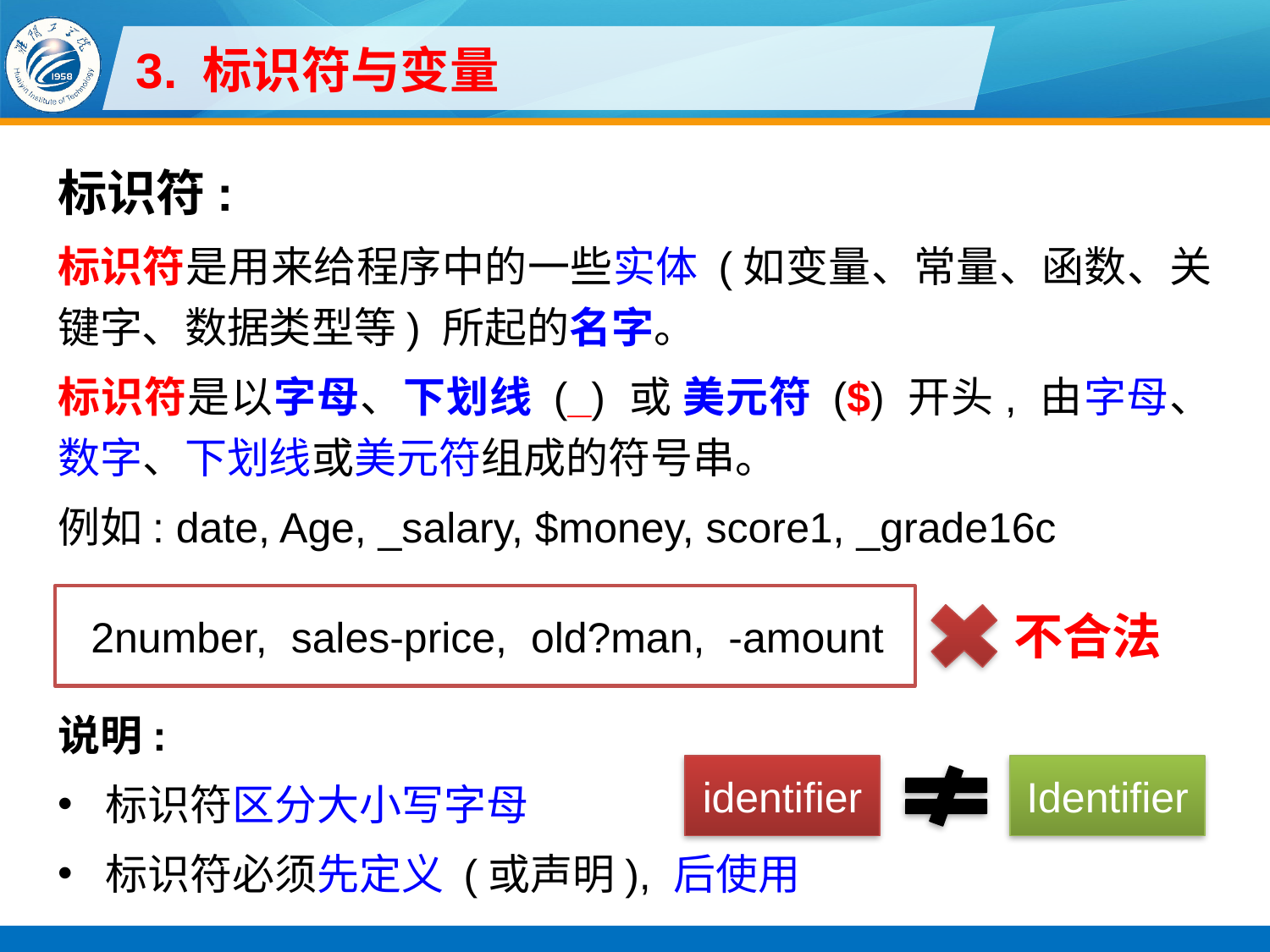

# 3. 标识符与变量
标识符:
标识符是用来给程序中的一些实体 (如变量、常量、函数、关键字、数据类型等) 所起的名字。
标识符是以字母、下划线 (_) 或 美元符 ($) 开头, 由字母、数字、下划线或美元符组成的符号串。
例如: date, Age, _salary, $money, score1, _grade16c

说明:
标识符区分大小写字母
标识符必须先定义 (或声明), 后使用
  2number,  sales-price,  old?man,  -amount

不合法
identifier
Identifier